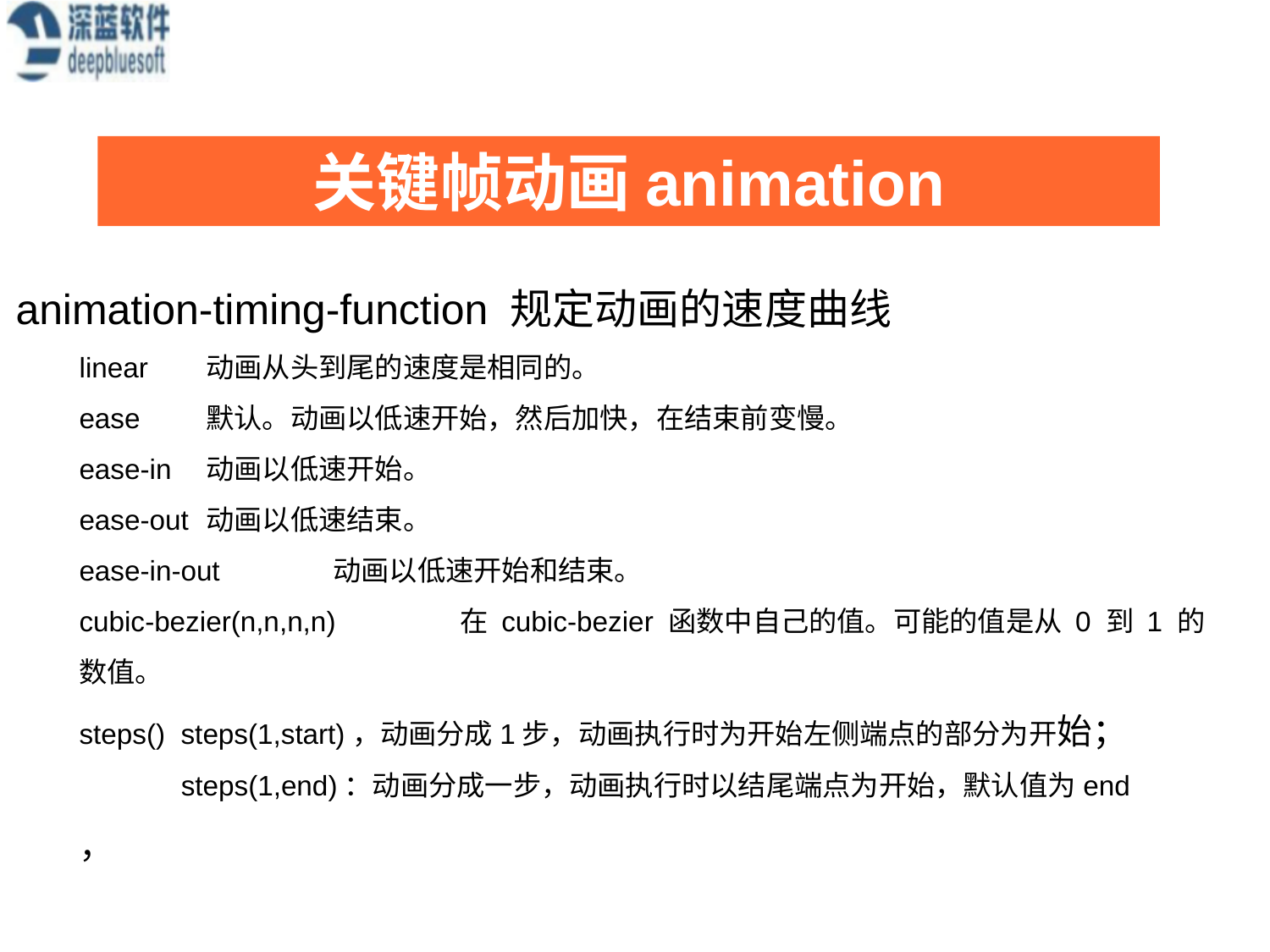

关键帧动画animation

animation-timing-function 规定动画的速度曲线
linear	动画从头到尾的速度是相同的。
ease	默认。动画以低速开始，然后加快，在结束前变慢。
ease-in	动画以低速开始。
ease-out	动画以低速结束。
ease-in-out	动画以低速开始和结束。
cubic-bezier(n,n,n,n)	在 cubic-bezier 函数中自己的值。可能的值是从 0 到 1 的数值。
steps()  steps(1,start)，动画分成1步，动画执行时为开始左侧端点的部分为开始；
             steps(1,end)：动画分成一步，动画执行时以结尾端点为开始，默认值为end
，